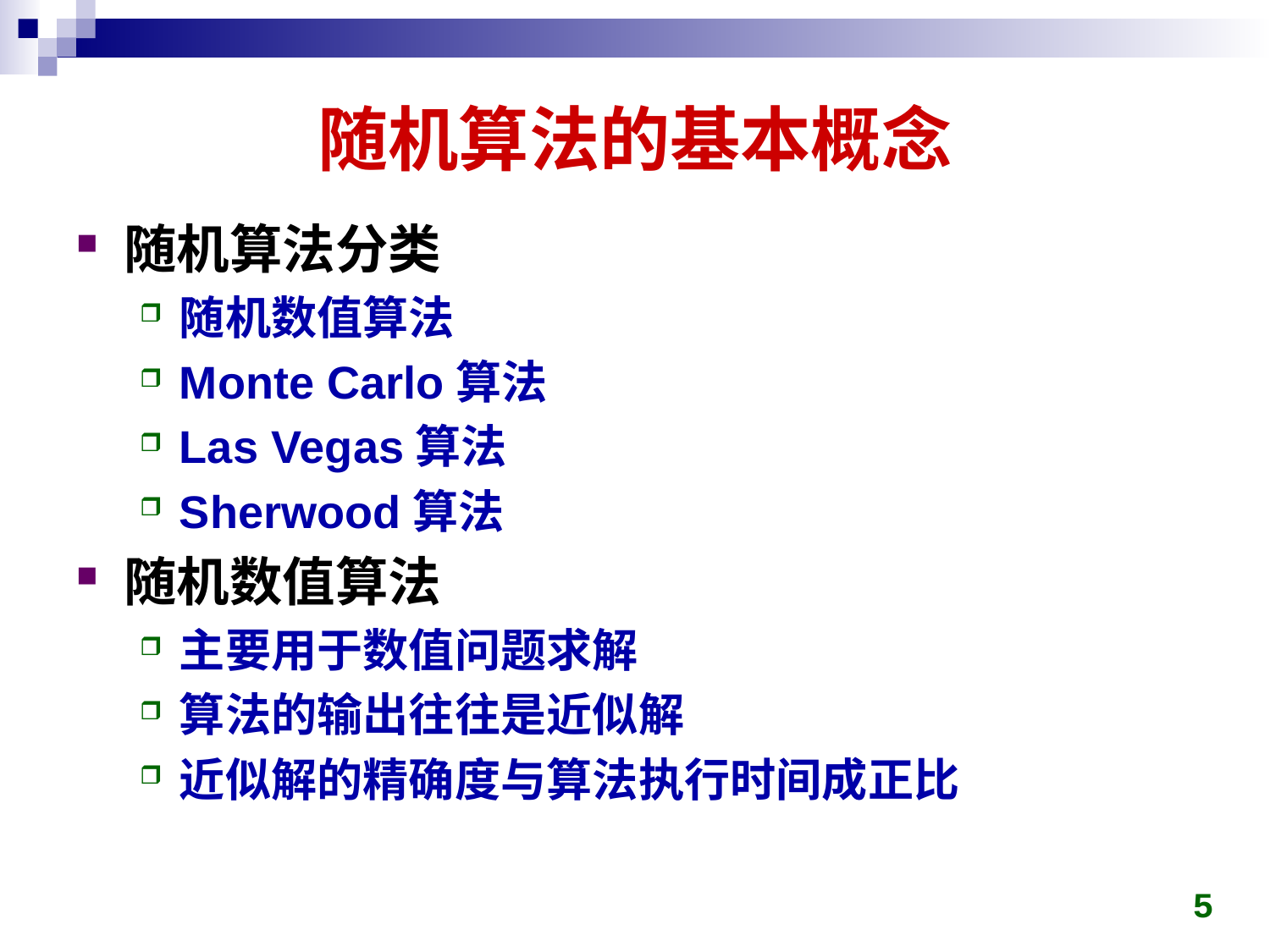

# 随机算法的基本概念
随机算法分类
随机数值算法
Monte Carlo算法
Las Vegas算法
Sherwood算法
随机数值算法
主要用于数值问题求解
算法的输出往往是近似解
近似解的精确度与算法执行时间成正比
5